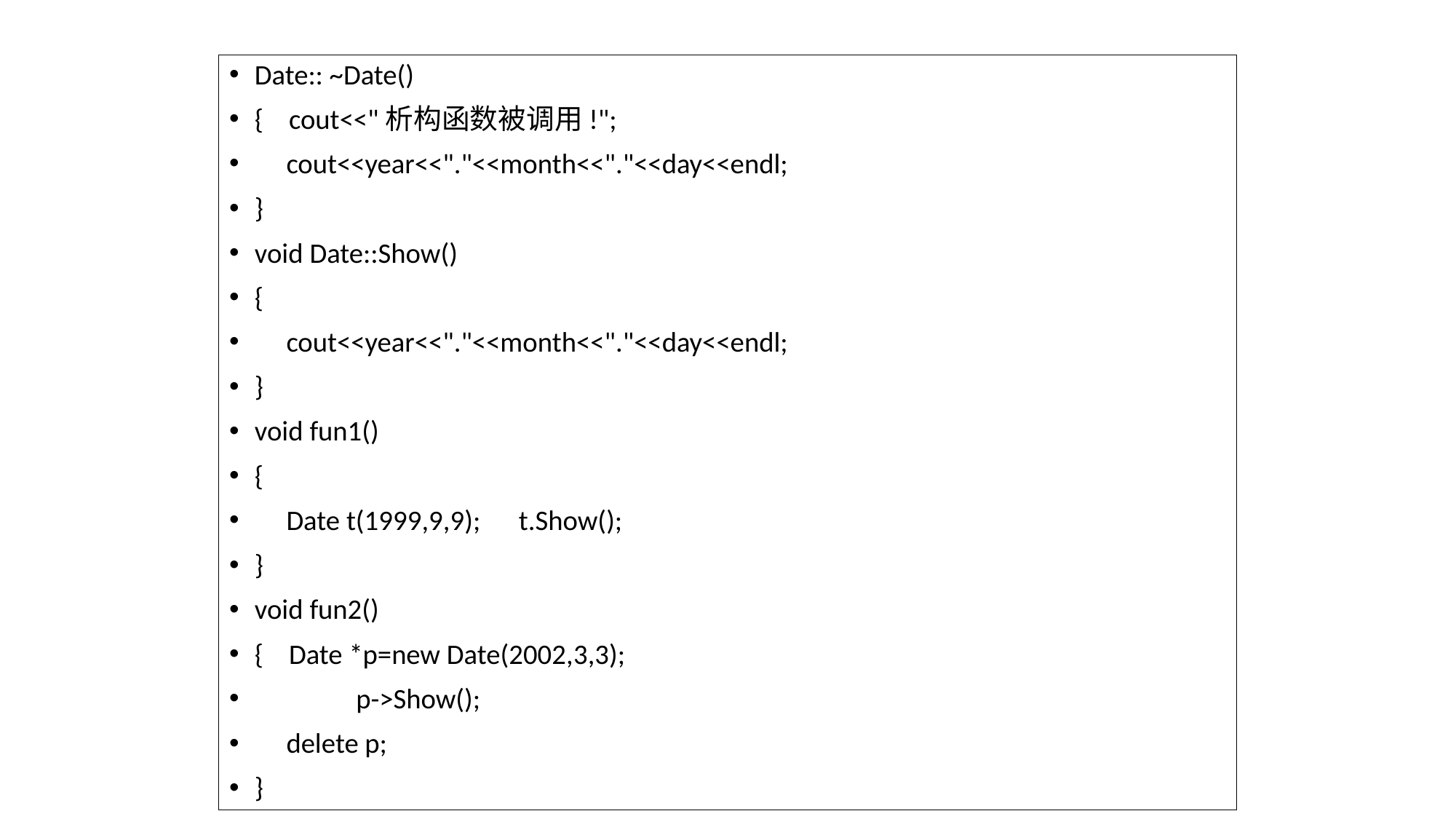

Date:: ~Date()
{    cout<<"析构函数被调用!";
     cout<<year<<"."<<month<<"."<<day<<endl;
}
void Date::Show()
{
     cout<<year<<"."<<month<<"."<<day<<endl;
}
void fun1()
{
     Date t(1999,9,9);      t.Show();
}
void fun2()
{    Date *p=new Date(2002,3,3);
	p->Show();
     delete p;
}